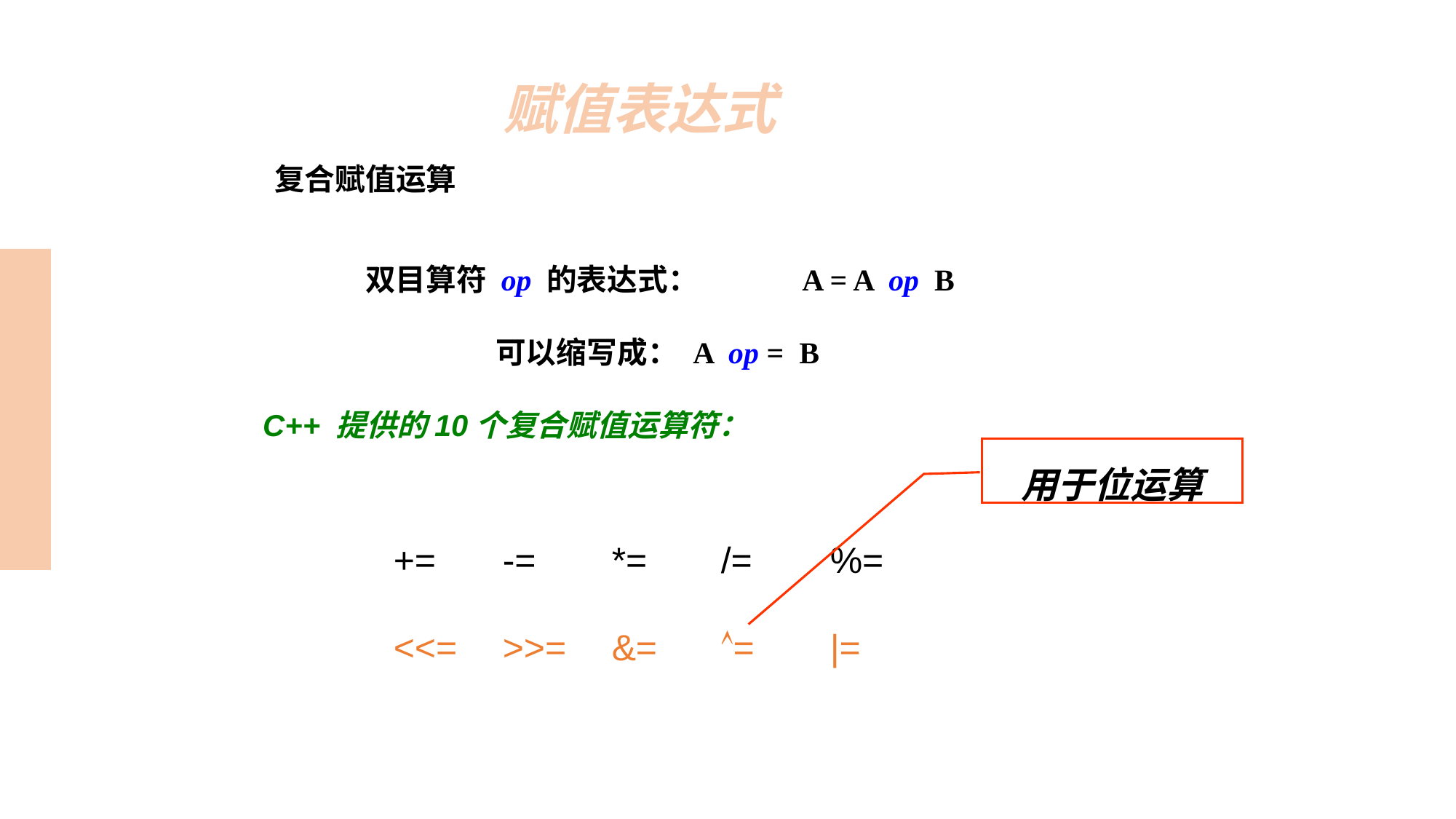

赋值表达式
复合赋值运算
双目算符 op 的表达式：	A = A  op  B
	  可以缩写成：	A  op =  B

C++ 提供的10个复合赋值运算符：
用于位运算
+= 	-=	*=	/=	%=
<<=	>>=	&=	∧=	|=